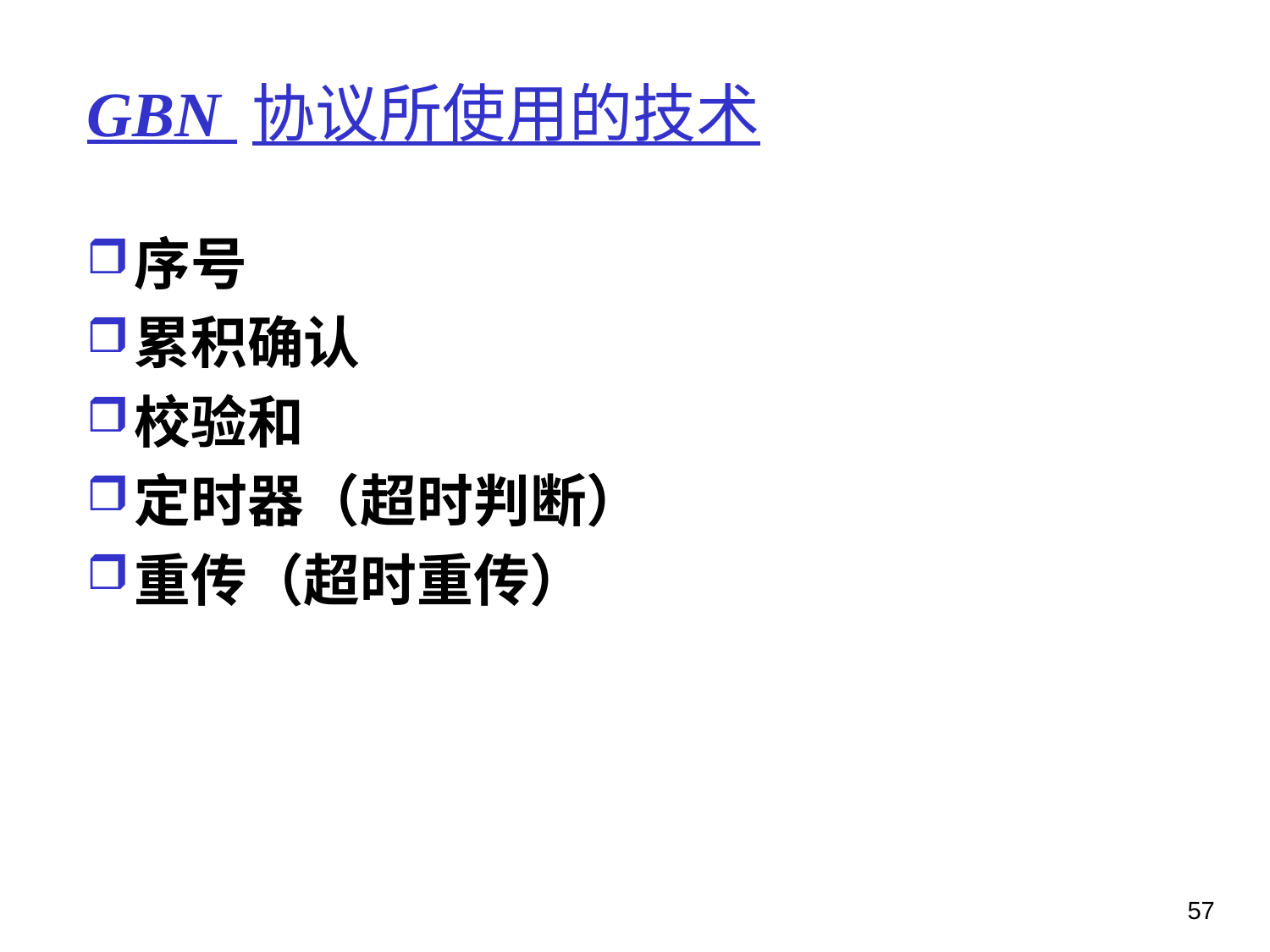

# GBN 协议所使用的技术
序号
累积确认
校验和
定时器（超时判断）
重传（超时重传）

57